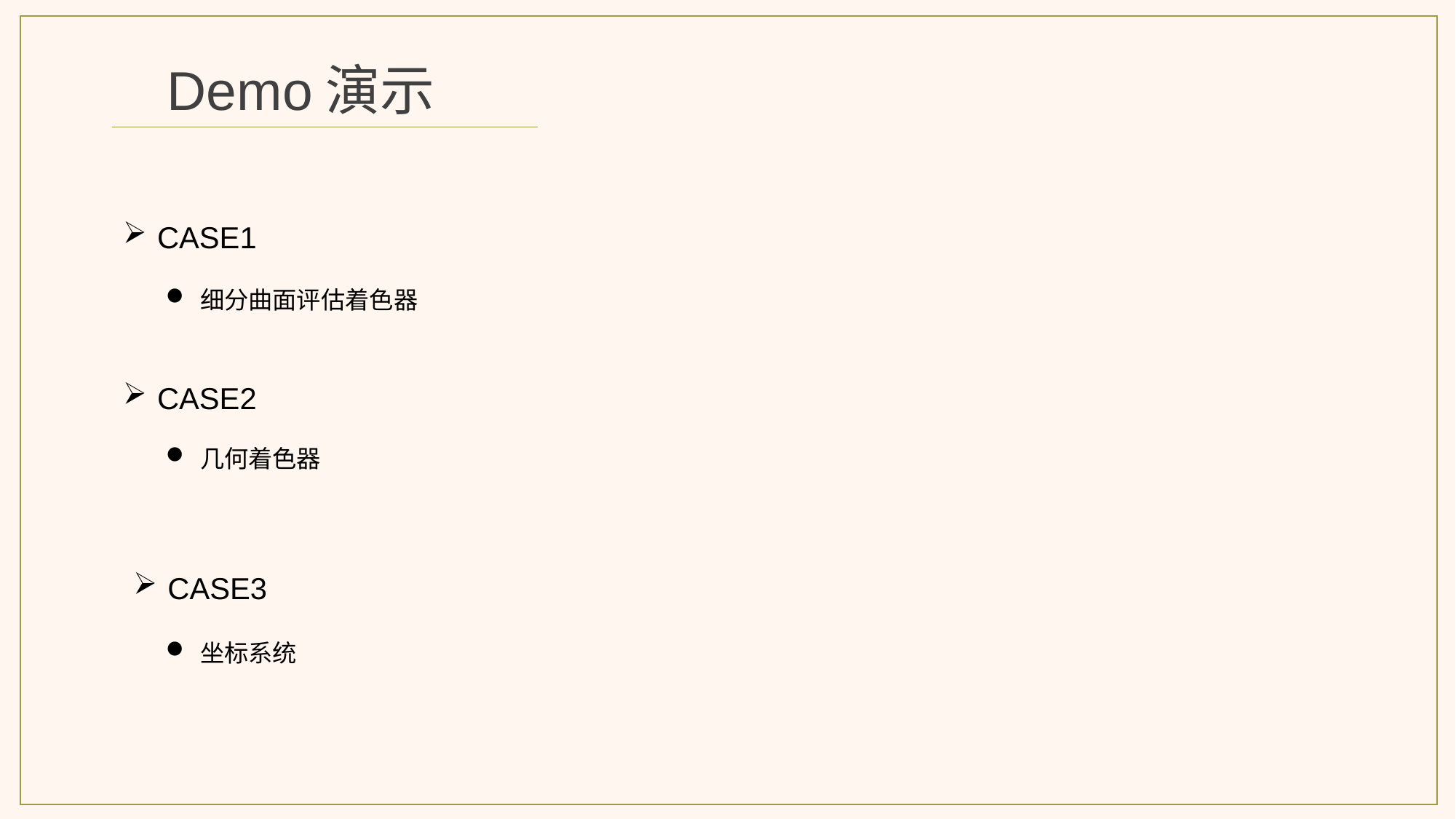

Demo演示
CASE1
细分曲面评估着色器
CASE2
几何着色器
CASE3
坐标系统